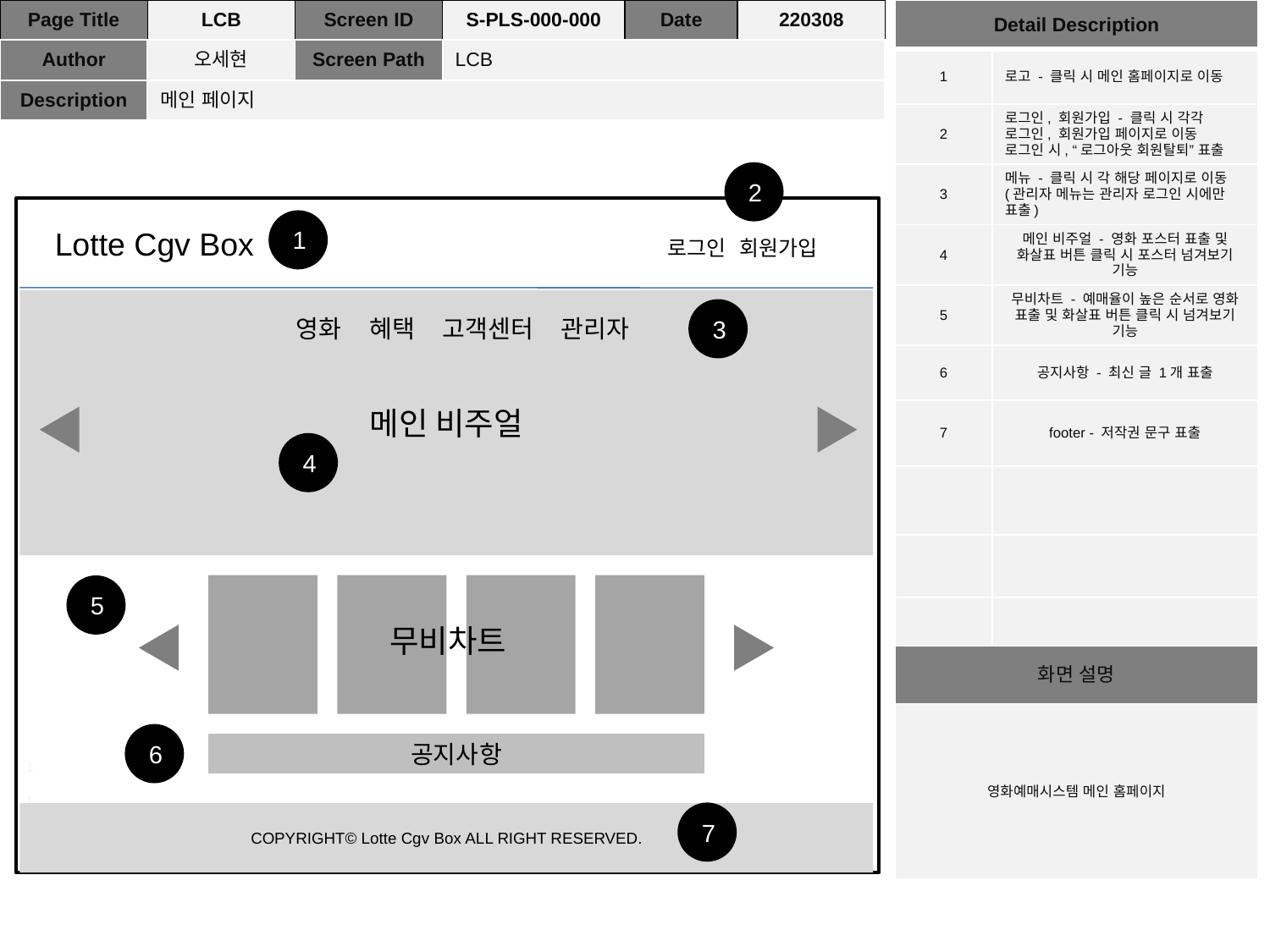

| Page Title | LCB | Screen ID | S-PLS-000-000 | Date | 220308 |
| --- | --- | --- | --- | --- | --- |
| Author | 오세현 | Screen Path | LCB |  |  |
| Description | 메인 페이지 |  |  |  |  |
| Detail Description |  |
| --- | --- |
| 1 | 로고 - 클릭 시 메인 홈페이지로 이동 |
| 2 | 로그인, 회원가입 - 클릭 시 각각 로그인, 회원가입 페이지로 이동 로그인 시, “로그아웃 회원탈퇴” 표출 |
| 3 | 메뉴 - 클릭 시 각 해당 페이지로 이동 (관리자 메뉴는 관리자 로그인 시에만 표출) |
| 4 | 메인 비주얼 - 영화 포스터 표출 및 화살표 버튼 클릭 시 포스터 넘겨보기 기능 |
| 5 | 무비차트 - 예매율이 높은 순서로 영화 표출 및 화살표 버튼 클릭 시 넘겨보기 기능 |
| 6 | 공지사항 - 최신 글 1개 표출 |
| 7 | footer - 저작권 문구 표출 |
|  |  |
|  |  |
|  |  |
| 화면 설명 |  |
| 영화예매시스템 메인 홈페이지 |  |
2

1
Lotte Cgv Box
로그인   회원가입
메인 비주얼
3
영화     혜택     고객센터     관리자

4

5
무비차트

6
공지사항
1
1
7

COPYRIGHT© Lotte Cgv Box ALL RIGHT RESERVED.